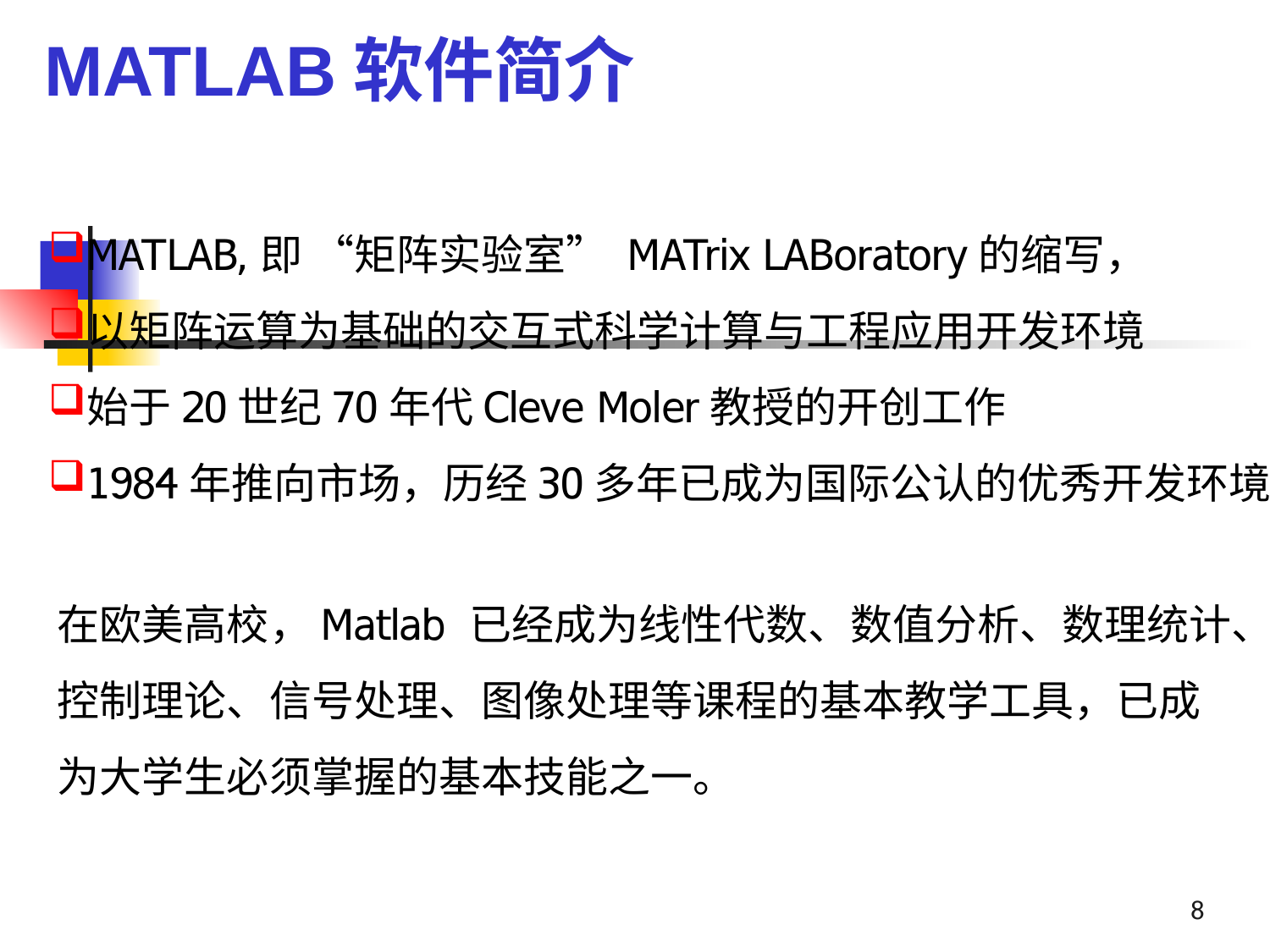

MATLAB软件简介
MATLAB,即 “矩阵实验室” MATrix LABoratory的缩写，
以矩阵运算为基础的交互式科学计算与工程应用开发环境
始于20世纪70年代Cleve Moler教授的开创工作
1984年推向市场，历经30多年已成为国际公认的优秀开发环境
在欧美高校，Matlab 已经成为线性代数、数值分析、数理统计、
控制理论、信号处理、图像处理等课程的基本教学工具，已成
为大学生必须掌握的基本技能之一。
8